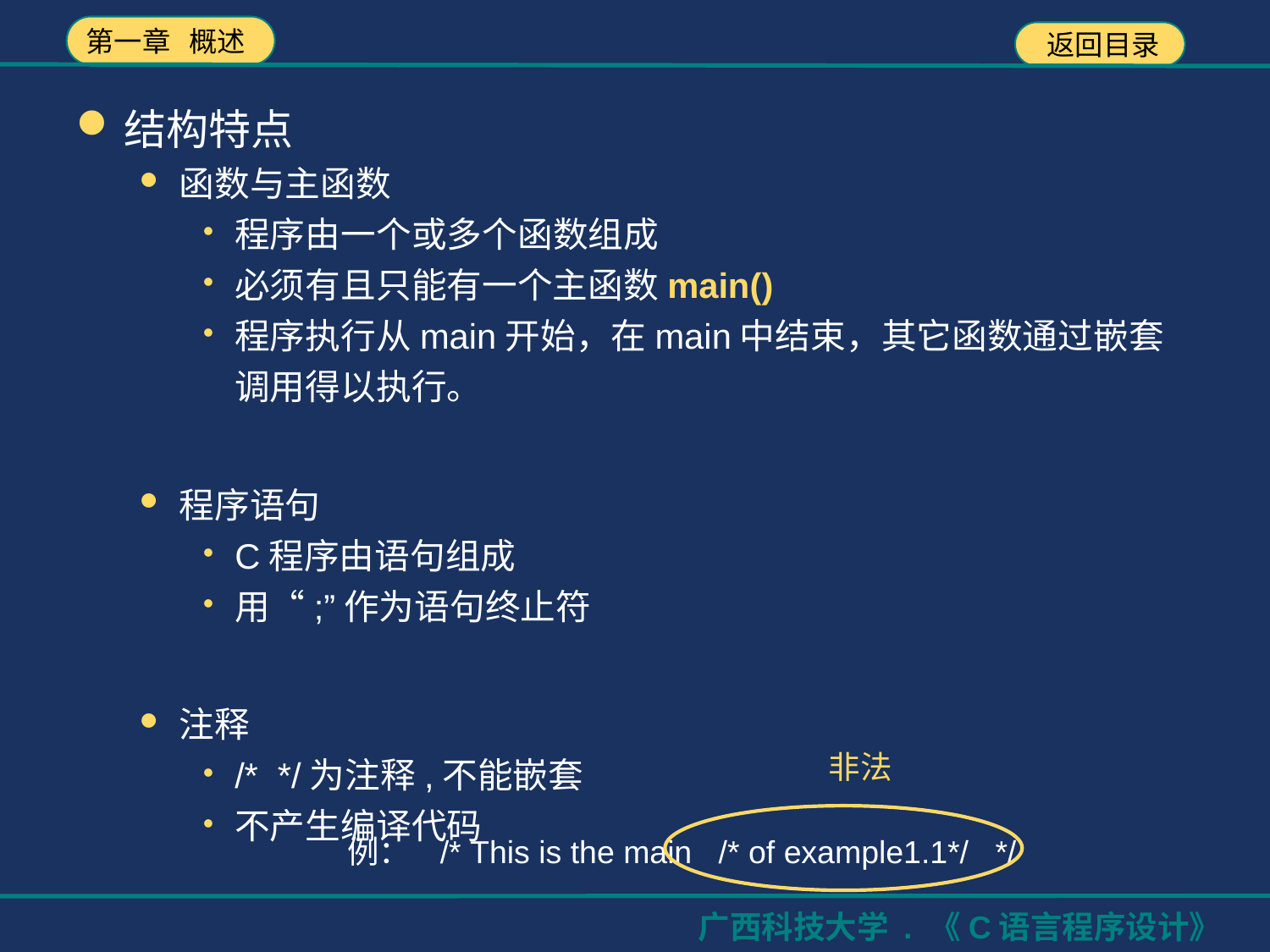

结构特点
函数与主函数
程序由一个或多个函数组成
必须有且只能有一个主函数main()
程序执行从main开始，在main中结束，其它函数通过嵌套调用得以执行。

程序语句
C程序由语句组成
用“;”作为语句终止符

注释
/*  */为注释,不能嵌套
不产生编译代码
非法

例：   /* This is the main   /* of example1.1*/   */